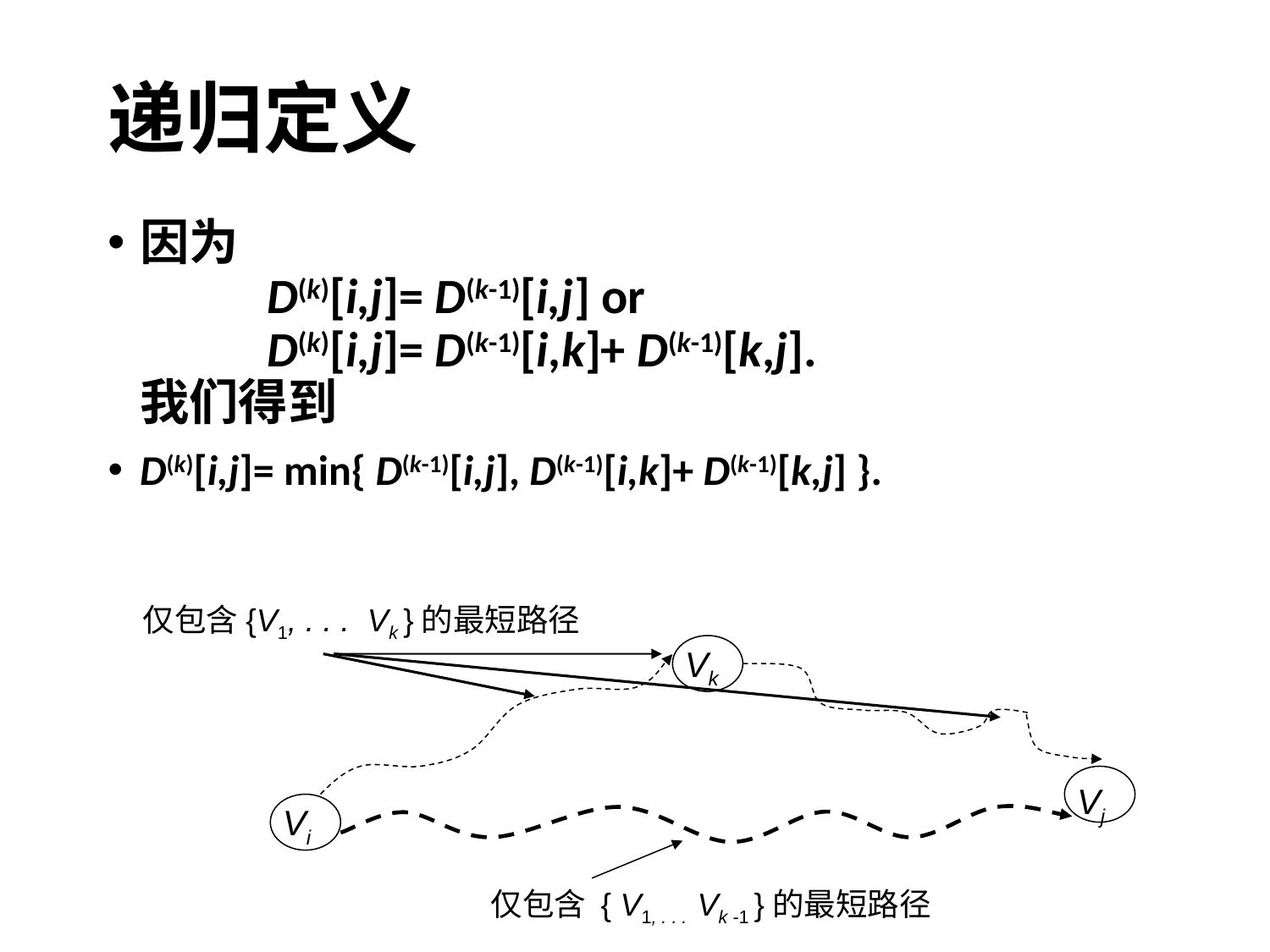

# 递归定义
因为
	D(k)[i,j]= D(k-1)[i,j] or
	D(k)[i,j]= D(k-1)[i,k]+ D(k-1)[k,j].
我们得到
D(k)[i,j]= min{ D(k-1)[i,j], D(k-1)[i,k]+ D(k-1)[k,j] }.
仅包含{V1, . . .  Vk }的最短路径

Vk

Vj

Vi

仅包含 { V1, . . .  Vk -1 }的最短路径